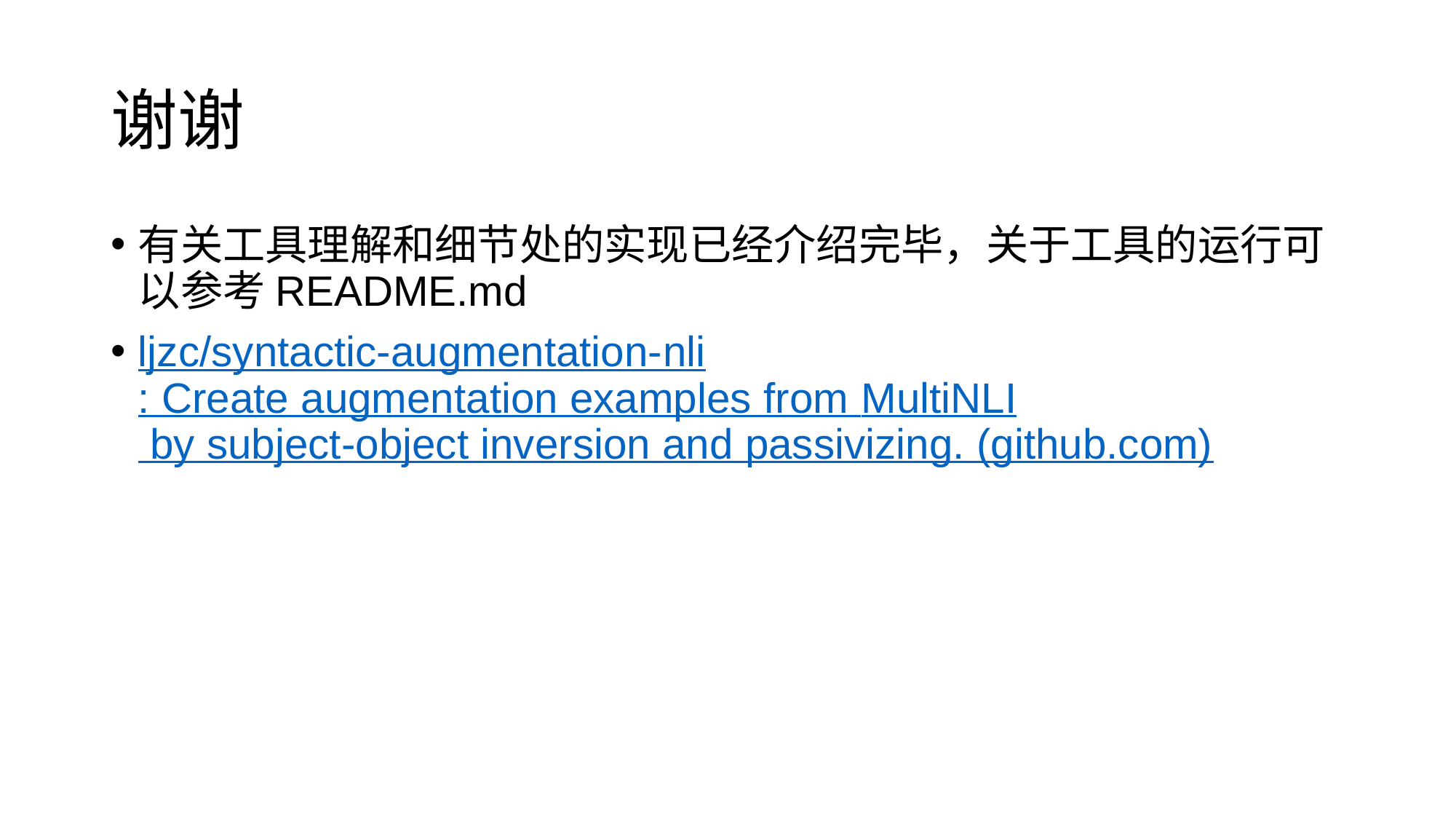

# 谢谢
有关工具理解和细节处的实现已经介绍完毕，关于工具的运行可以参考README.md
ljzc/syntactic-augmentation-nli: Create augmentation examples from MultiNLI by subject-object inversion and passivizing. (github.com)